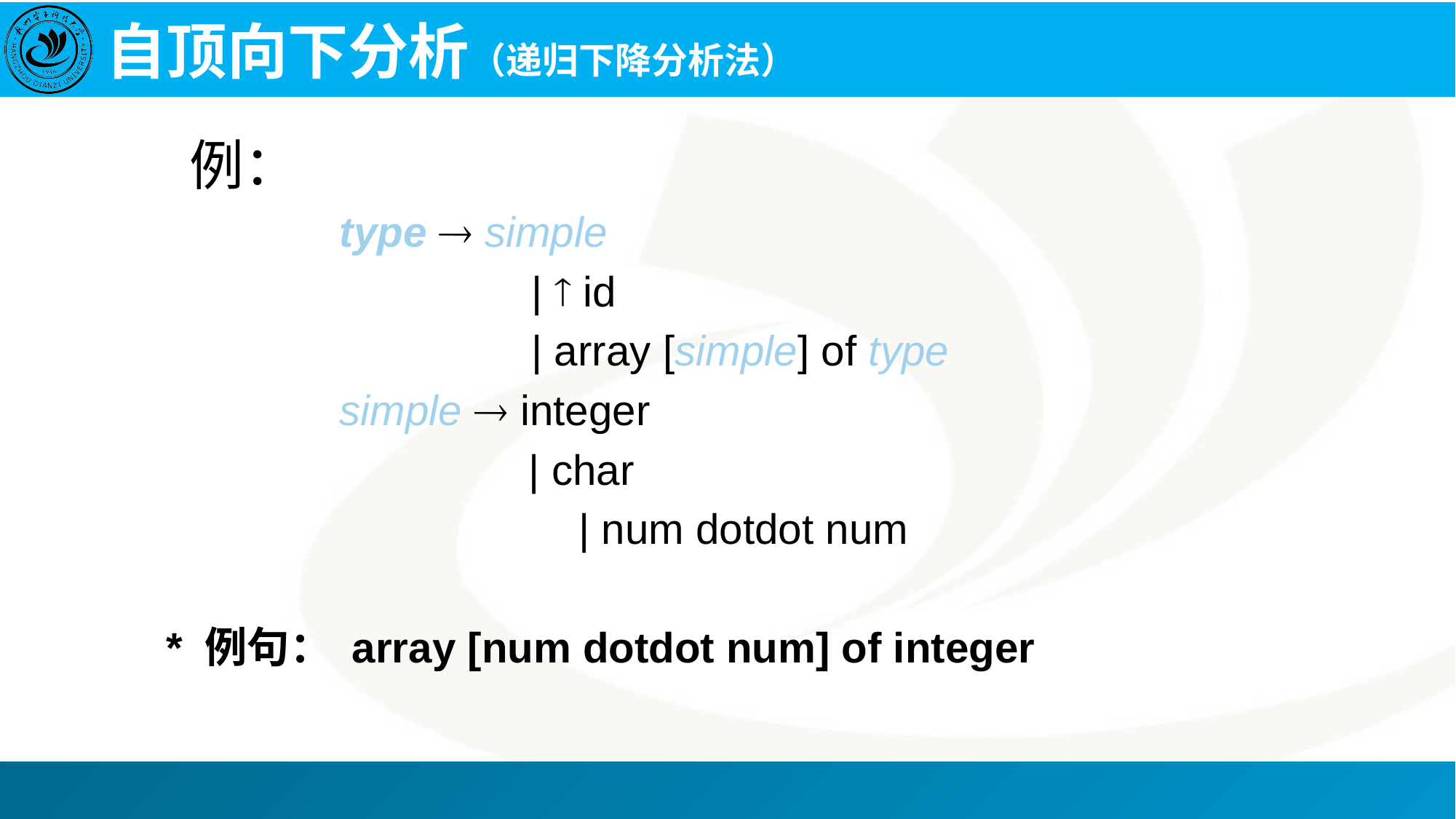

# 自顶向下分析（递归下降分析法）
例：
	type → simple
		       | ↑ id
	    	       | array [simple] of type
	simple → integer
	                | char
		           | num dotdot num
* 例句： array [num dotdot num] of integer
57